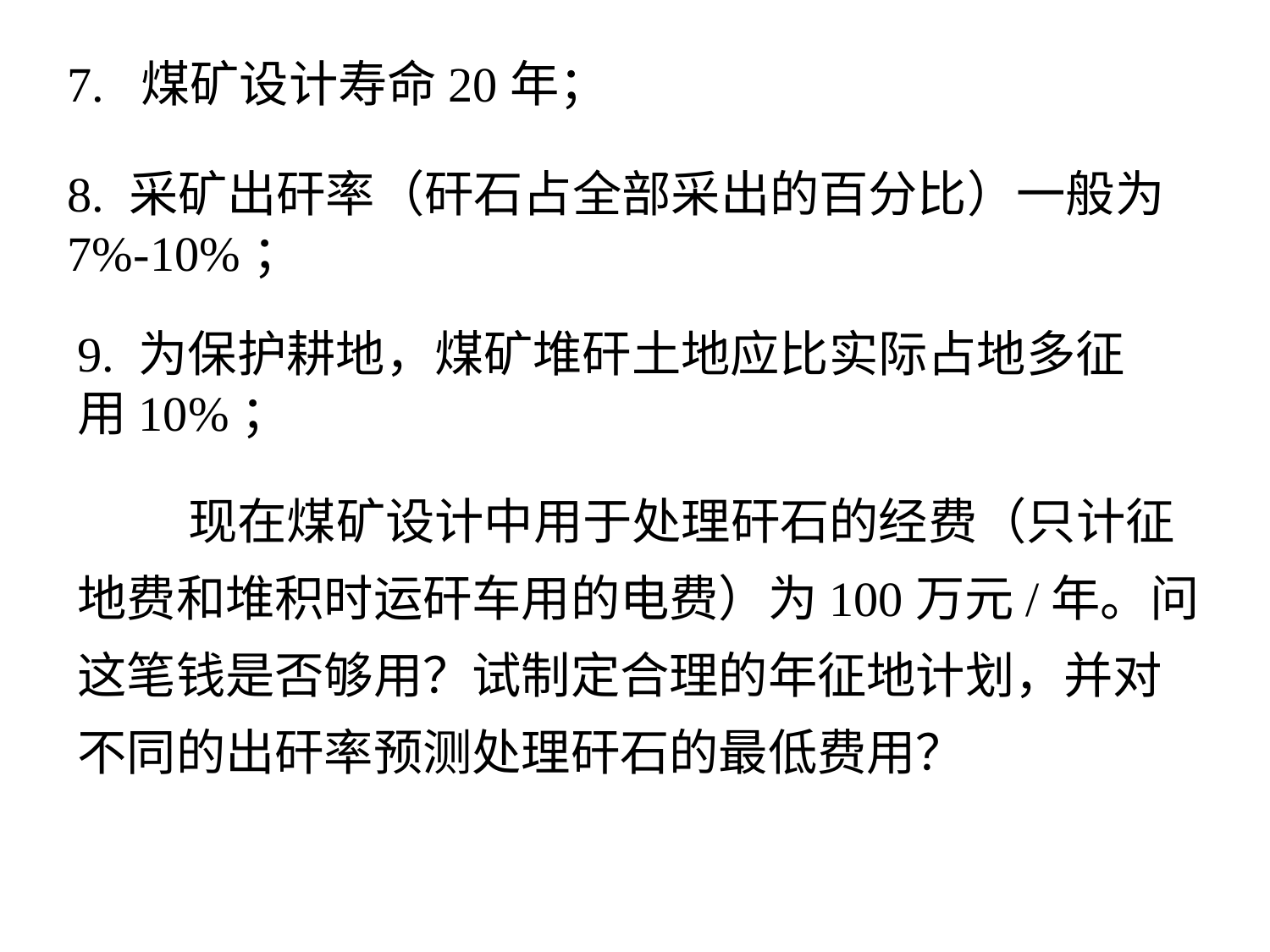

7.  煤矿设计寿命20年；
8. 采矿出矸率（矸石占全部采出的百分比）一般为7%-10%；
9. 为保护耕地，煤矿堆矸土地应比实际占地多征用10%；
         现在煤矿设计中用于处理矸石的经费（只计征地费和堆积时运矸车用的电费）为100万元/年。问这笔钱是否够用？试制定合理的年征地计划，并对不同的出矸率预测处理矸石的最低费用？